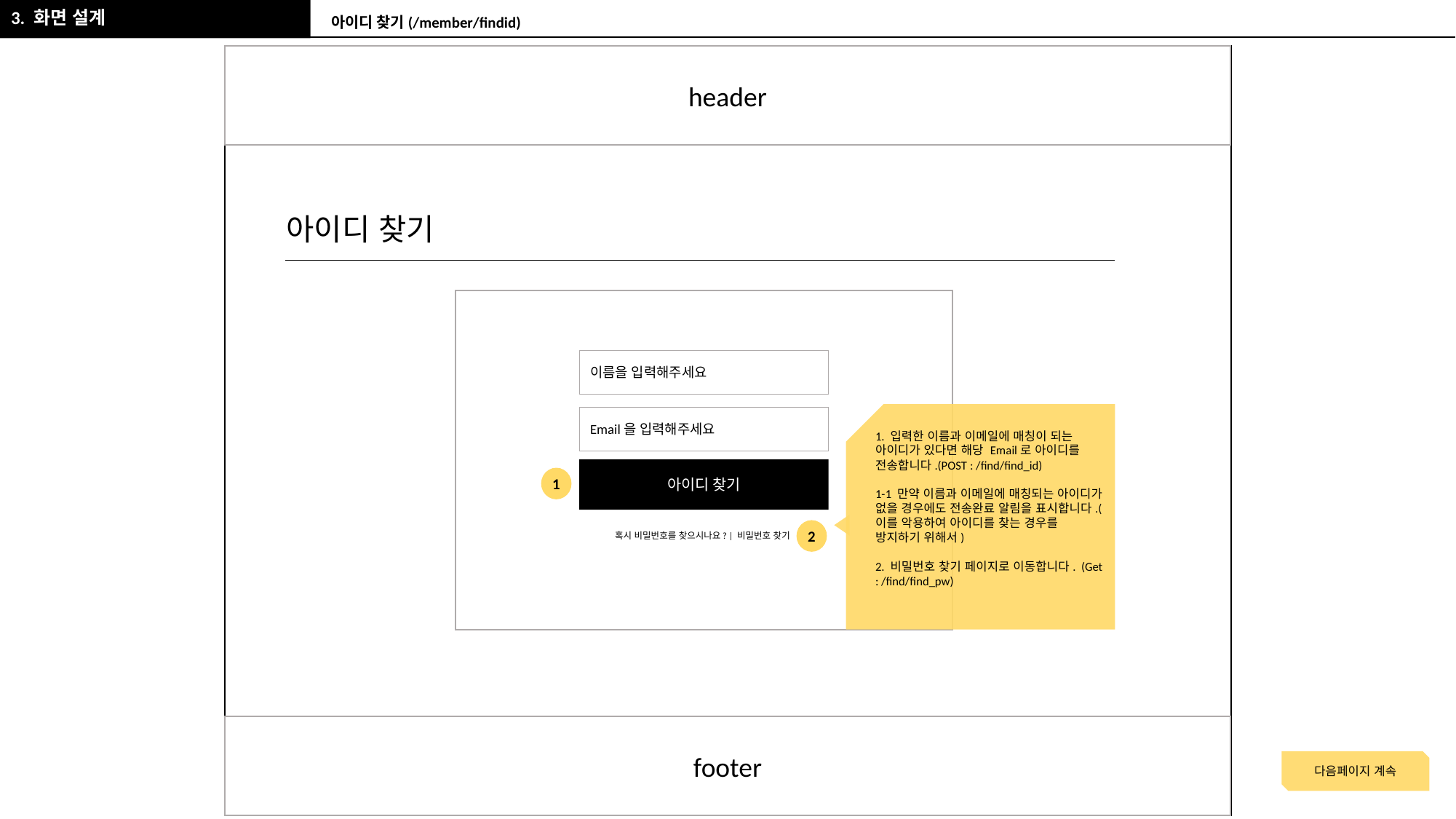

3. 화면 설계
아이디 찾기(/member/findid)

header
아이디 찾기

이름을 입력해주세요
1. 입력한 이름과 이메일에 매칭이 되는 아이디가 있다면 해당 Email로 아이디를 전송합니다.(POST : /find/find_id)

1-1 만약 이름과 이메일에 매칭되는 아이디가 없을 경우에도 전송완료 알림을 표시합니다.( 이를 악용하여 아이디를 찾는 경우를 방지하기 위해서)

2. 비밀번호 찾기 페이지로 이동합니다.  (Get : /find/find_pw)

Email을 입력해주세요
아이디 찾기

1

2
혹시 비밀번호를 찾으시나요? | 비밀번호 찾기
footer
다음페이지 계속